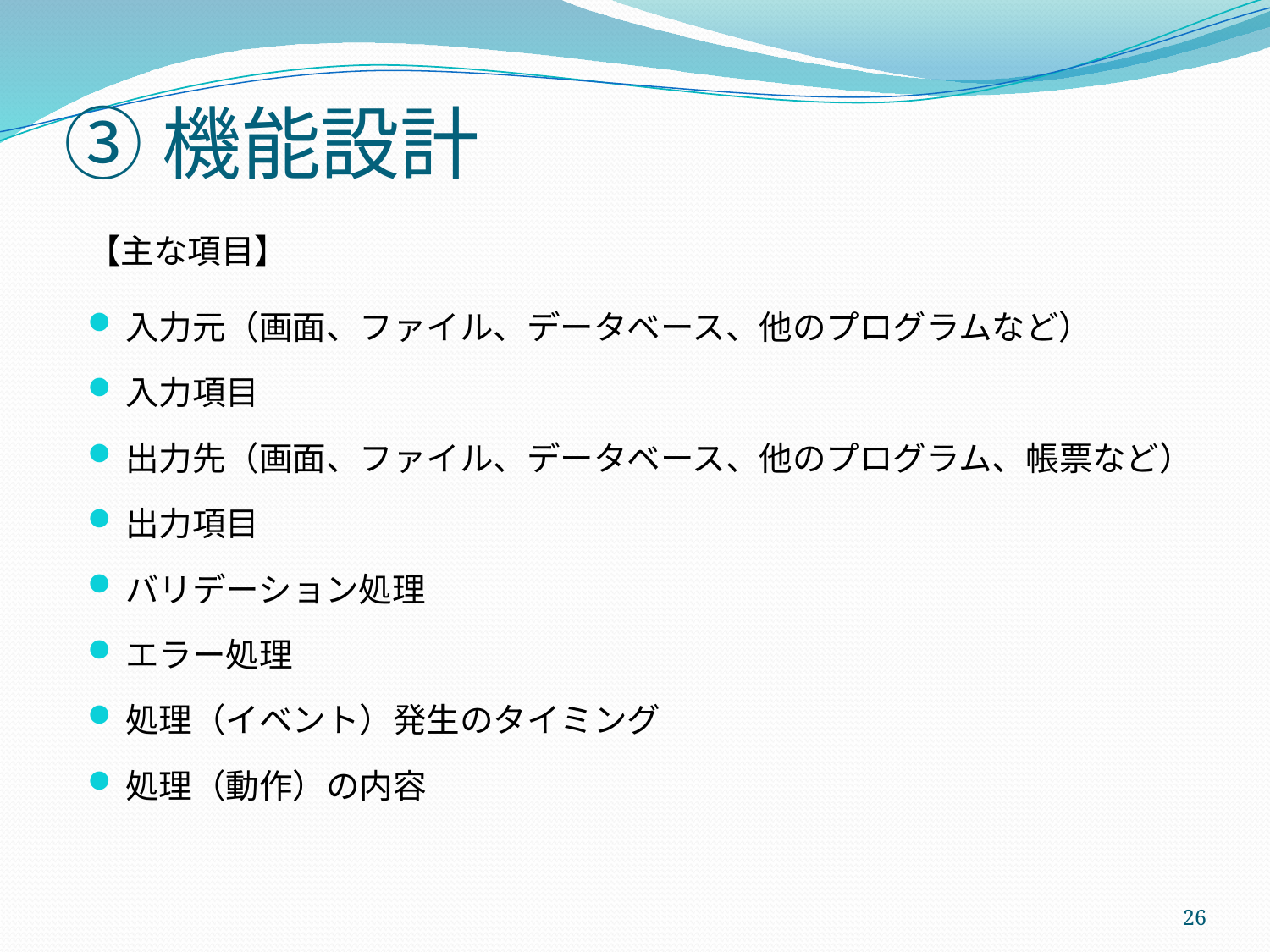

# ③機能設計
【主な項目】
入力元（画面、ファイル、データベース、他のプログラムなど）
入力項目
出力先（画面、ファイル、データベース、他のプログラム、帳票など）
出力項目
バリデーション処理
エラー処理
処理（イベント）発生のタイミング
処理（動作）の内容
26